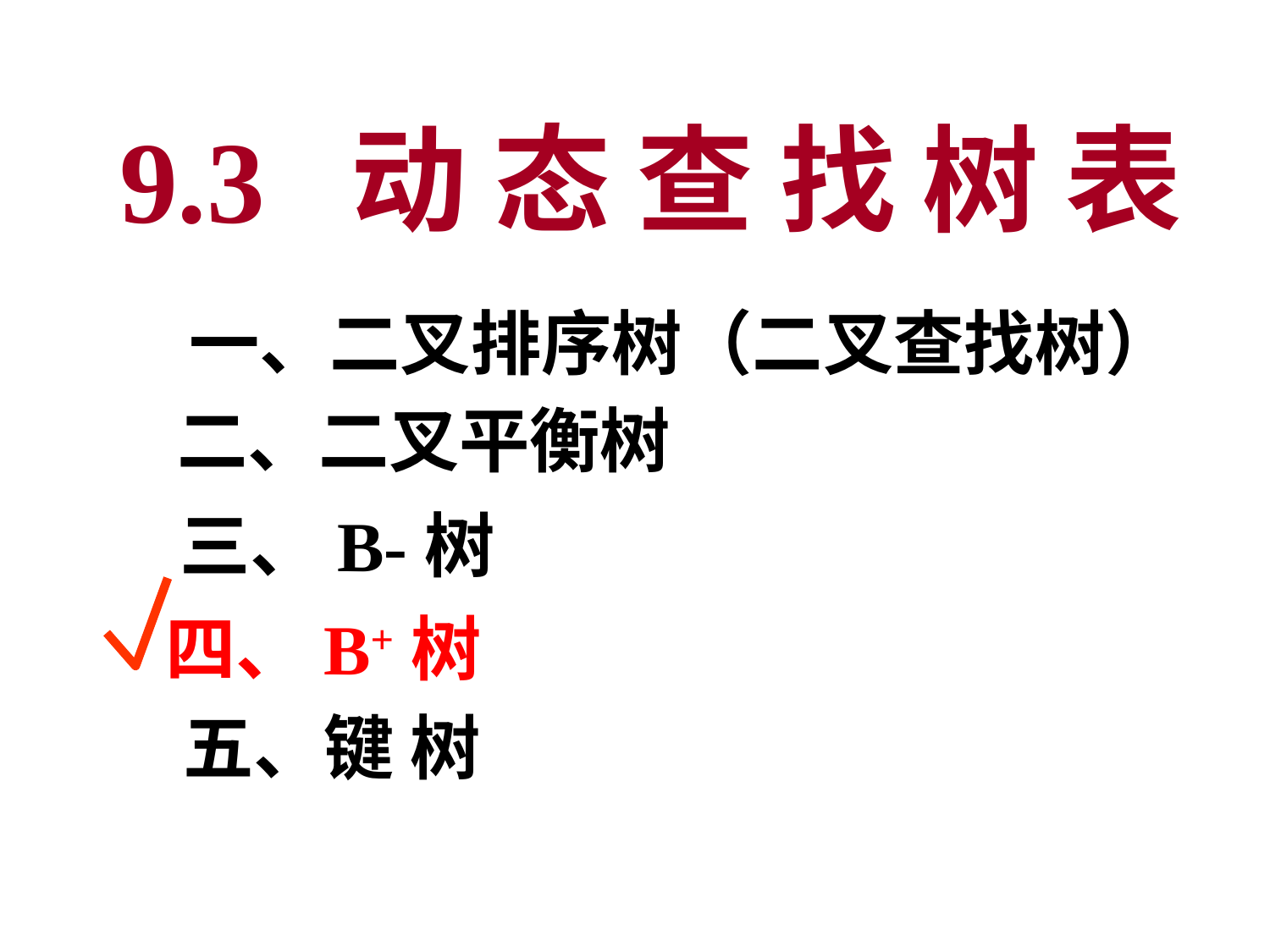

9.3  动 态 查 找 树 表
一、二叉排序树（二叉查找树）
二、二叉平衡树
三、B-树

四、B+树
五、键 树